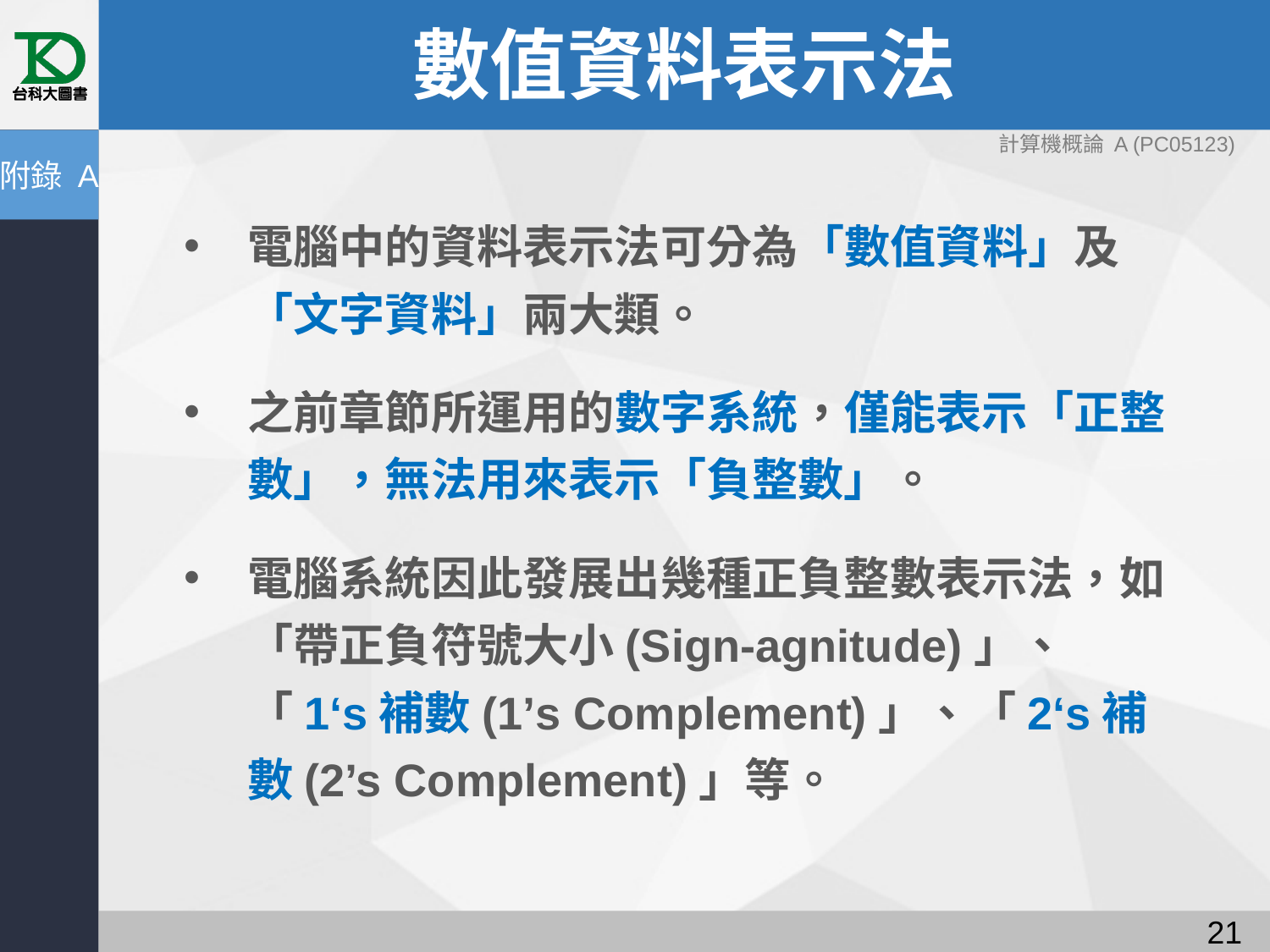

# 數值資料表示法
計算機概論 A (PC05123)
附錄 A
電腦中的資料表示法可分為「數值資料」及「文字資料」兩大類。
之前章節所運用的數字系統，僅能表示「正整數」，無法用來表示「負整數」。
電腦系統因此發展出幾種正負整數表示法，如「帶正負符號大小(Sign-agnitude)」、「1‘s補數(1’s Complement)」、「2‘s補數(2’s Complement)」等。
21